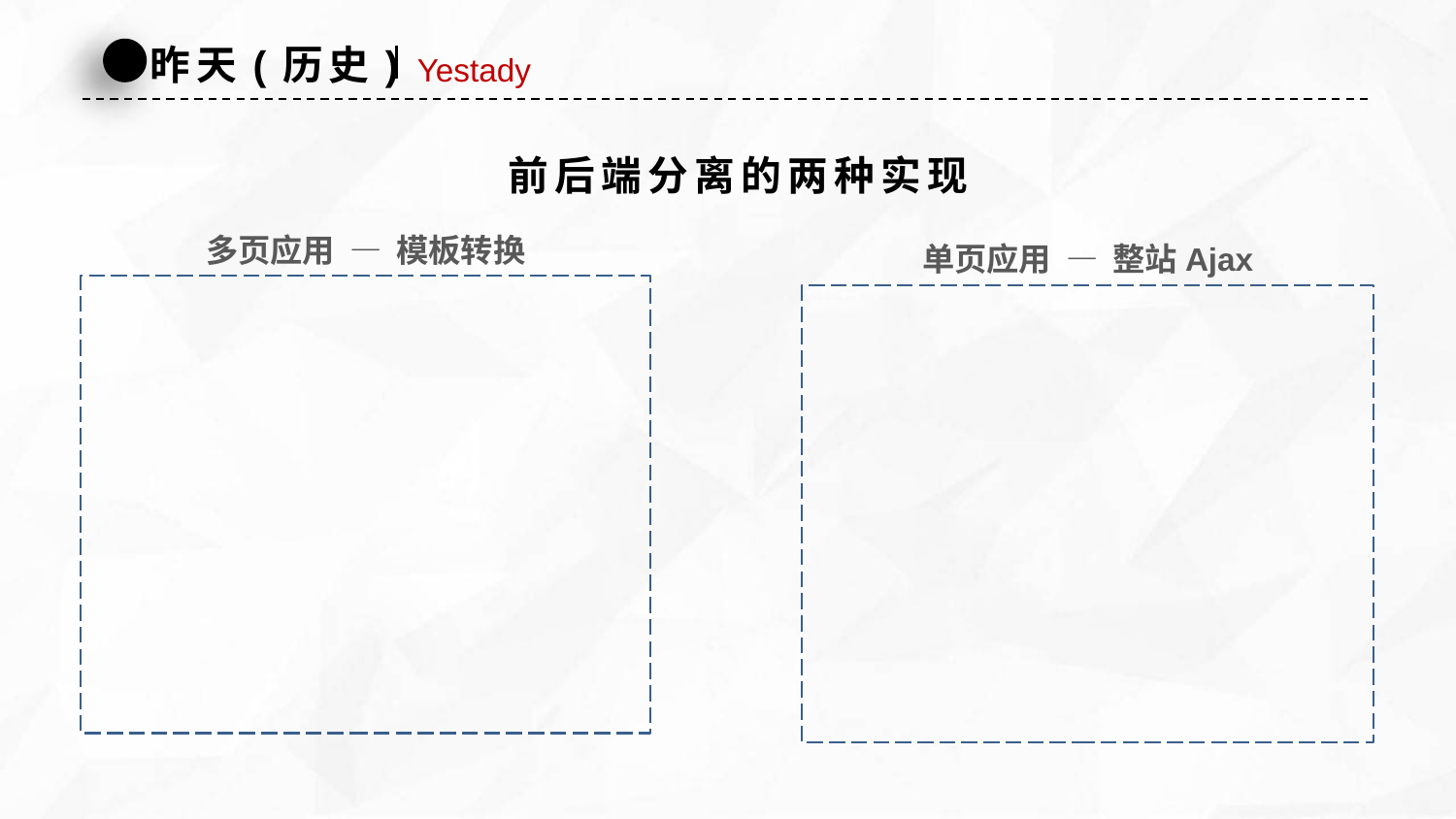

昨天(历史)

Yestady
前后端分离的两种实现
多页应用  —  模板转换
单页应用  —  整站Ajax

延时符